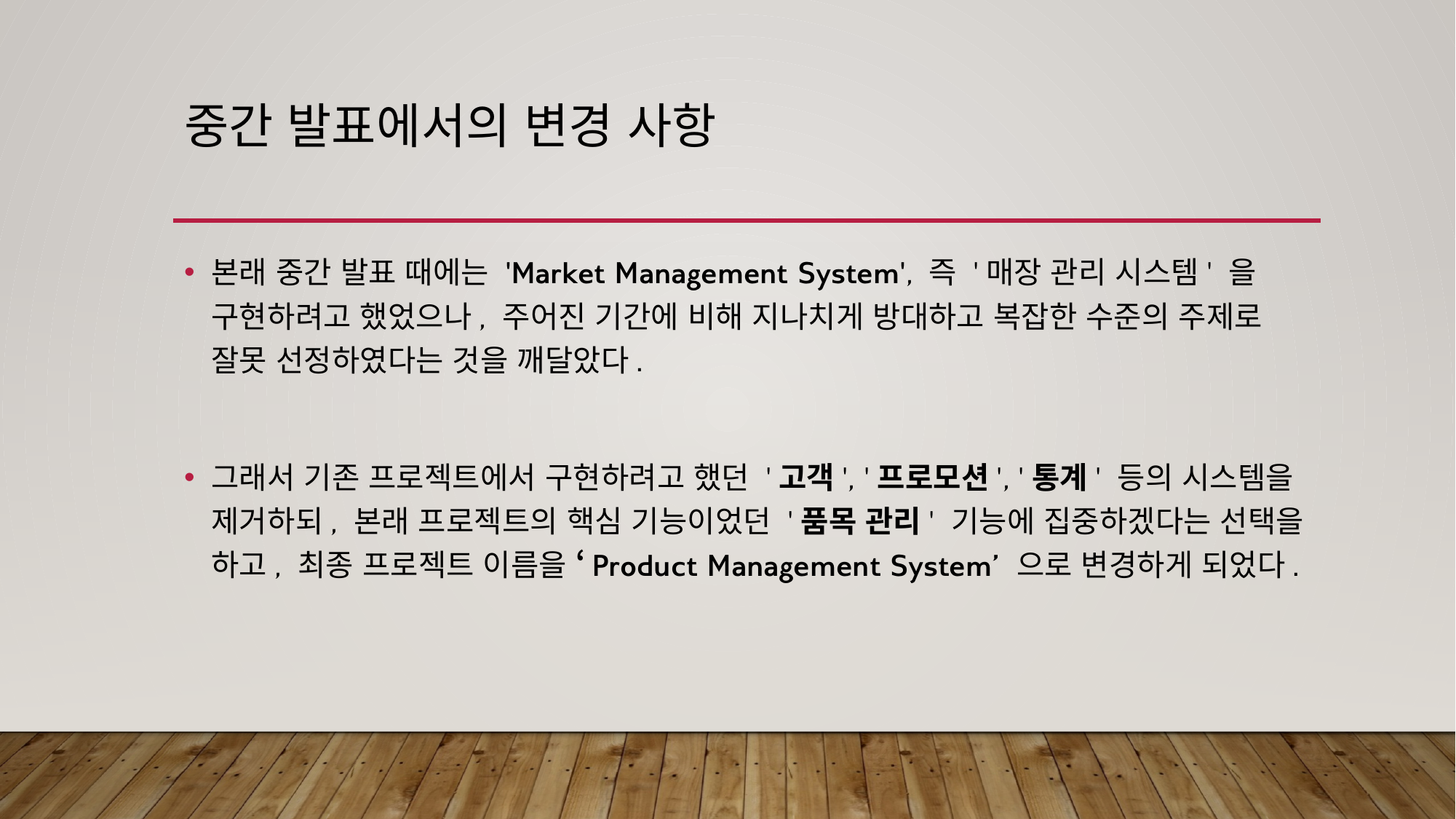

# 중간 발표에서의 변경 사항
본래 중간 발표 때에는 'Market Management System', 즉 '매장 관리 시스템' 을 구현하려고 했었으나, 주어진 기간에 비해 지나치게 방대하고 복잡한 수준의 주제로 잘못 선정하였다는 것을 깨달았다.

그래서 기존 프로젝트에서 구현하려고 했던 '고객', '프로모션', '통계' 등의 시스템을 제거하되, 본래 프로젝트의 핵심 기능이었던 '품목 관리' 기능에 집중하겠다는 선택을 하고, 최종 프로젝트 이름을 ‘Product Management System’ 으로 변경하게 되었다.